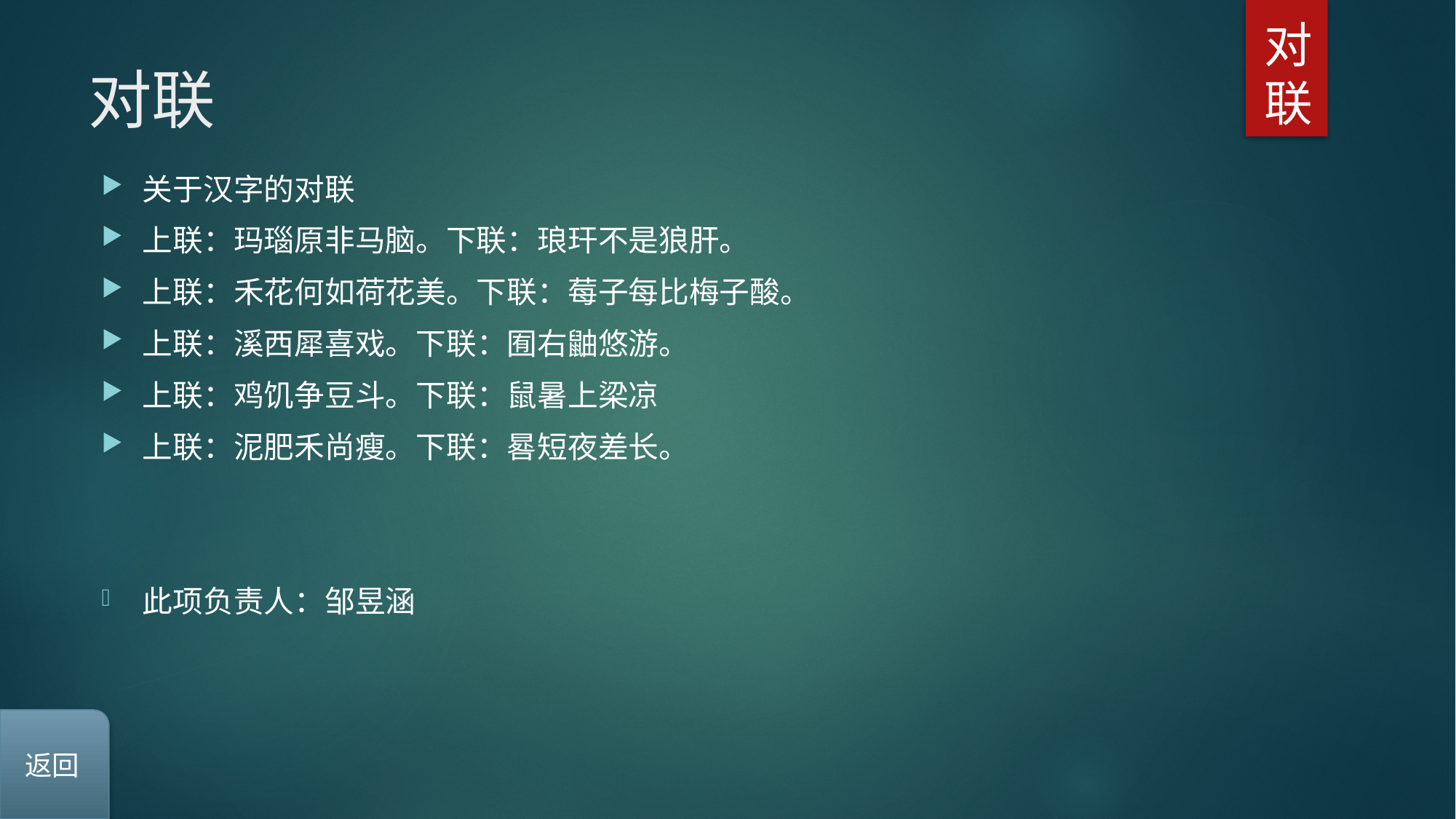

对
联
# 对联
关于汉字的对联
上联：玛瑙原非马脑。下联：琅玕不是狼肝。
上联：禾花何如荷花美。下联：莓子每比梅子酸。
上联：溪西犀喜戏。下联：囿右鼬悠游。
上联：鸡饥争豆斗。下联：鼠暑上梁凉
上联：泥肥禾尚瘦。下联：晷短夜差长。

此项负责人：邹昱涵
返回